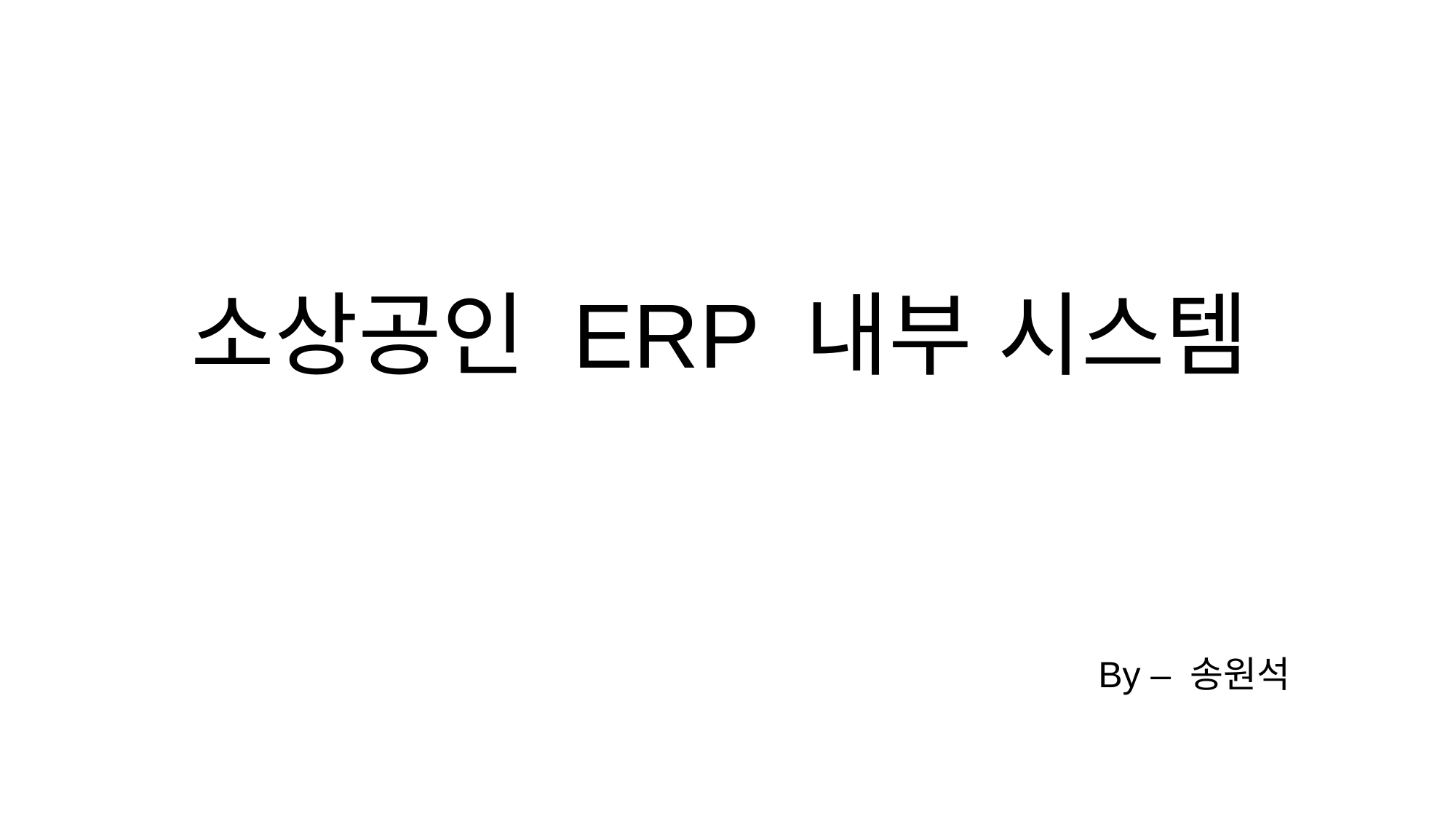

# 소상공인 ERP 내부 시스템
By – 송원석